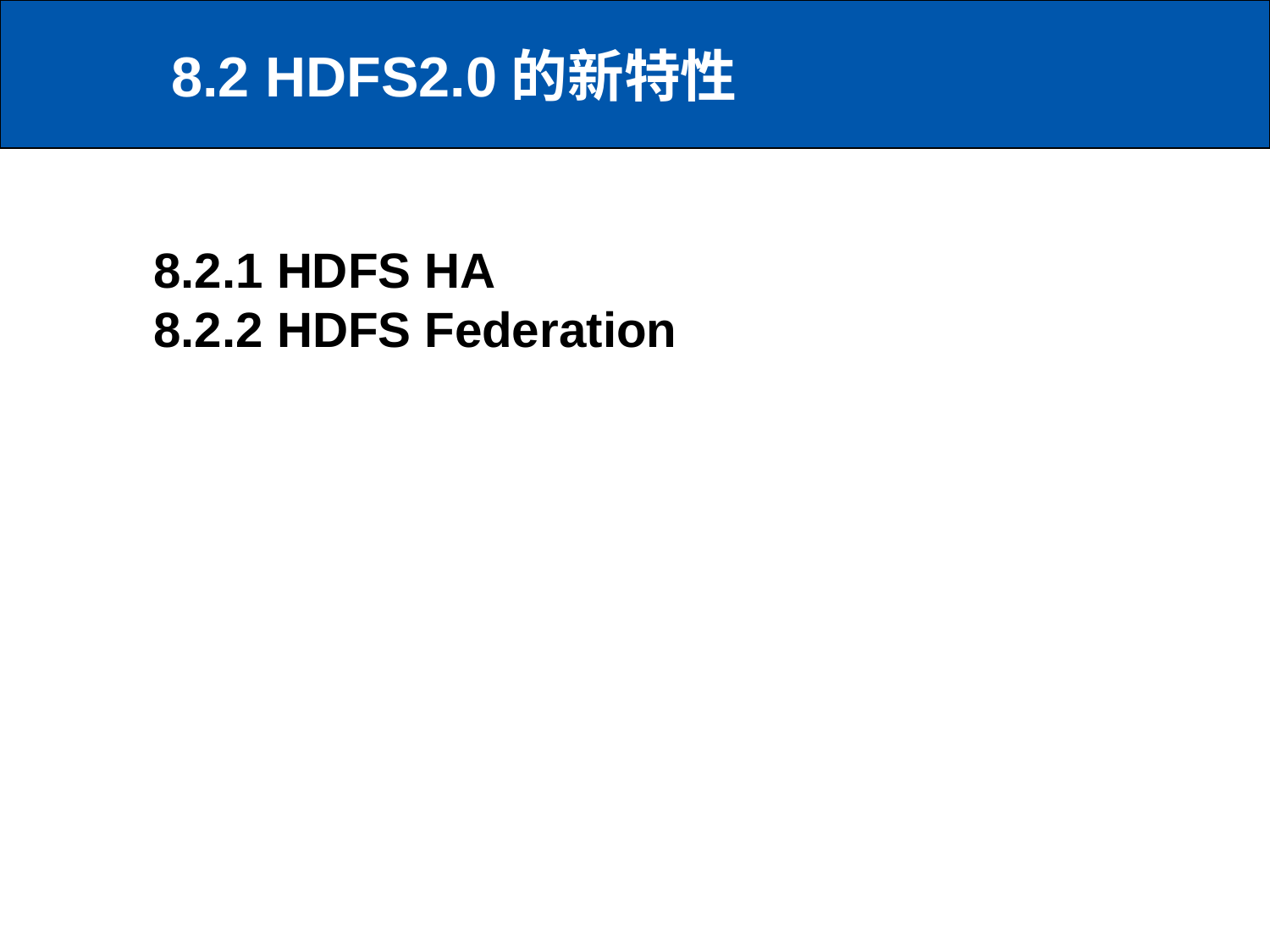

# 8.2 HDFS2.0的新特性
8.2.1 HDFS HA
8.2.2 HDFS Federation